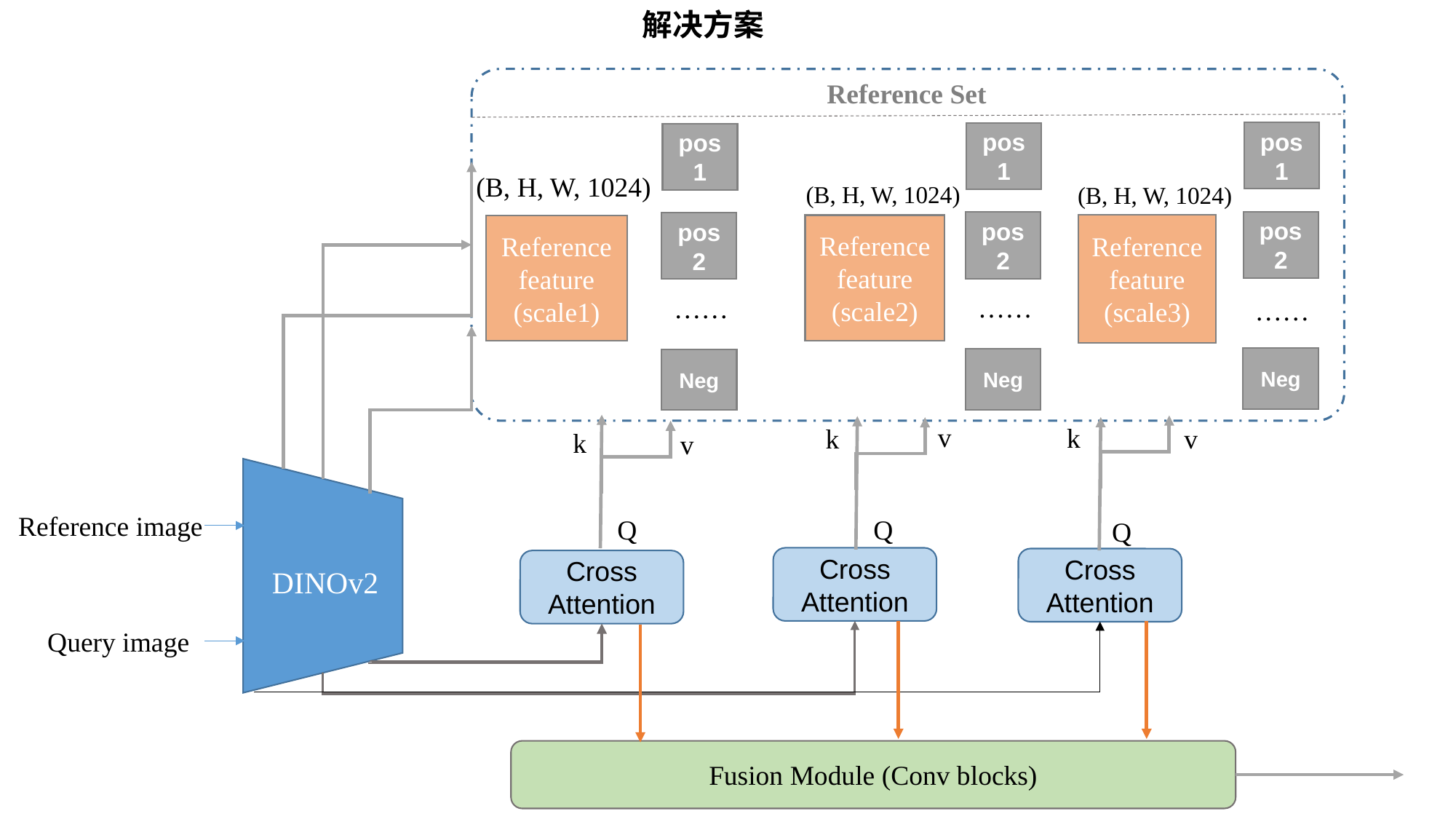

解决方案

              Reference Set
pos1
pos1
pos1
 (B, H, W, 1024)
 (B, H, W, 1024)
    (B, H, W, 1024)
pos2
pos2
pos2
Reference
feature (scale3)
Reference
feature (scale2)
Reference
feature (scale1)
   ……
   ……
   ……
Neg
Neg
Neg
   v
   k
   v
   k
   k
   v

 Reference image
   Q
   Q
   Q
Cross Attention
Cross Attention
Cross Attention
DINOv2
 Query image
Fusion Module (Conv blocks)